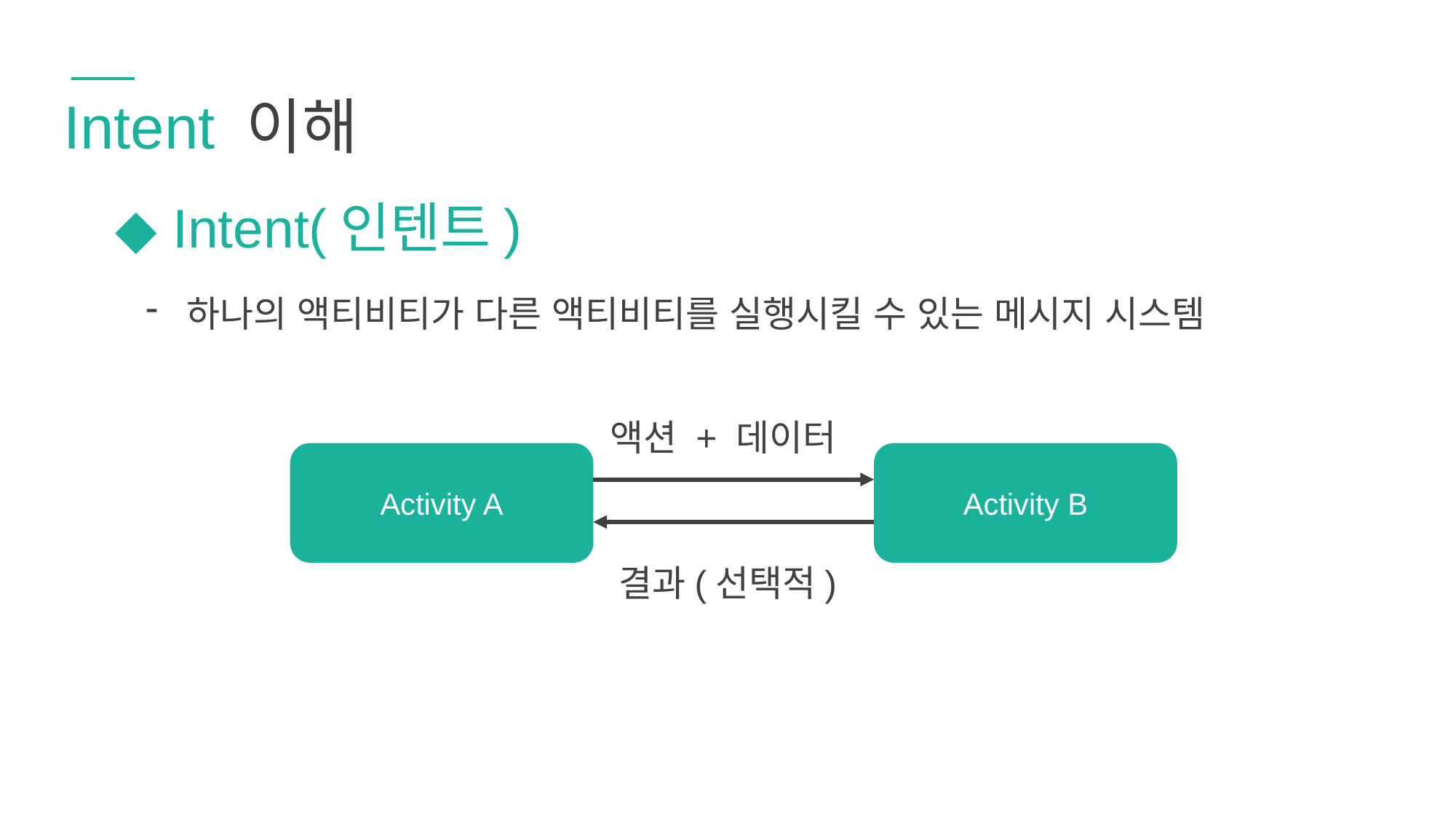

Intent 이해
◆ Intent(인텐트)
하나의 액티비티가 다른 액티비티를 실행시킬 수 있는 메시지 시스템
액션 + 데이터
Activity A
Activity B
결과(선택적)